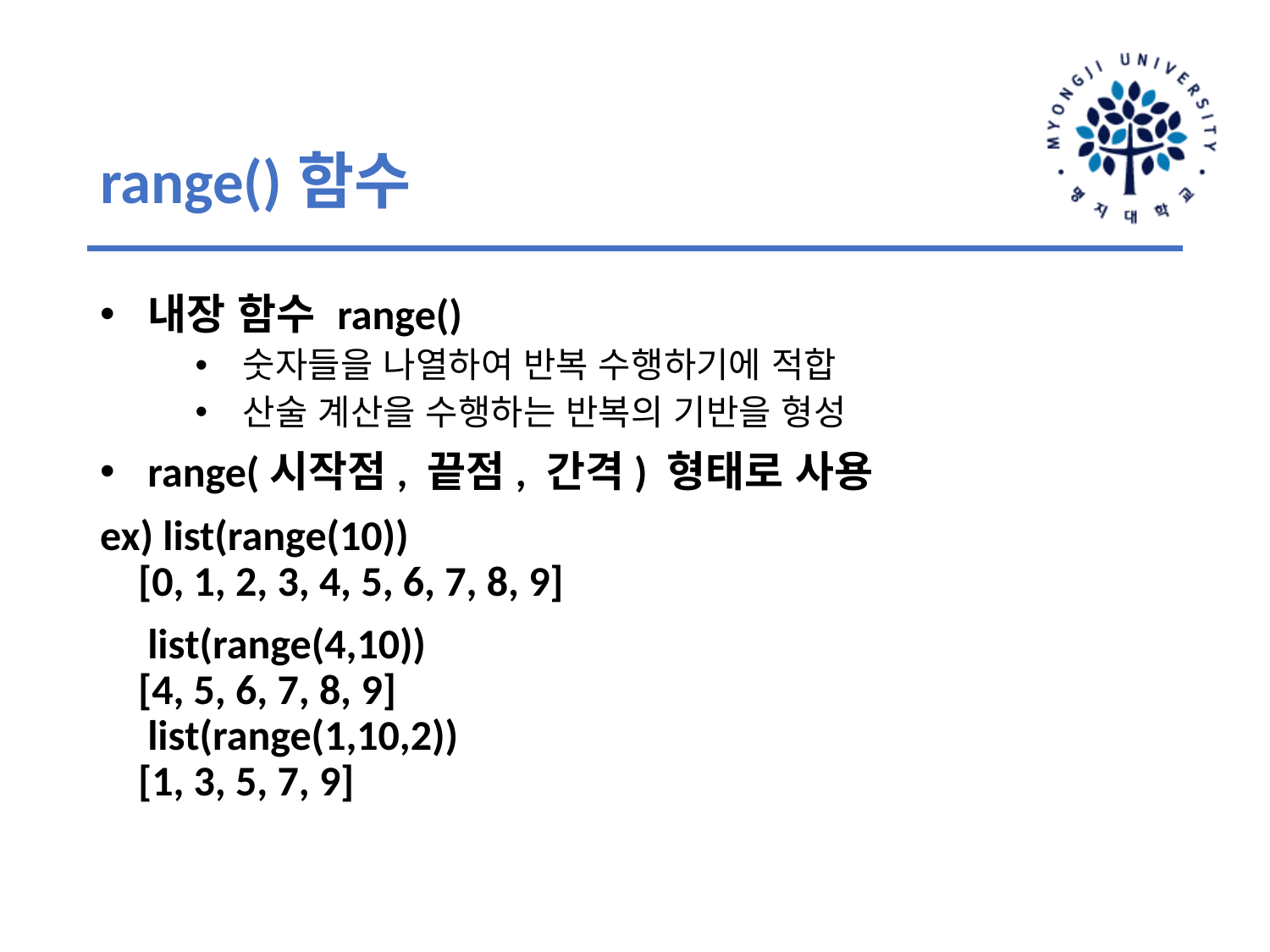

# range()함수
내장 함수 range()
숫자들을 나열하여 반복 수행하기에 적합
산술 계산을 수행하는 반복의 기반을 형성
range(시작점, 끝점, 간격) 형태로 사용
ex) list(range(10))
    [0, 1, 2, 3, 4, 5, 6, 7, 8, 9]
     list(range(4,10))
    [4, 5, 6, 7, 8, 9]
     list(range(1,10,2))
    [1, 3, 5, 7, 9]